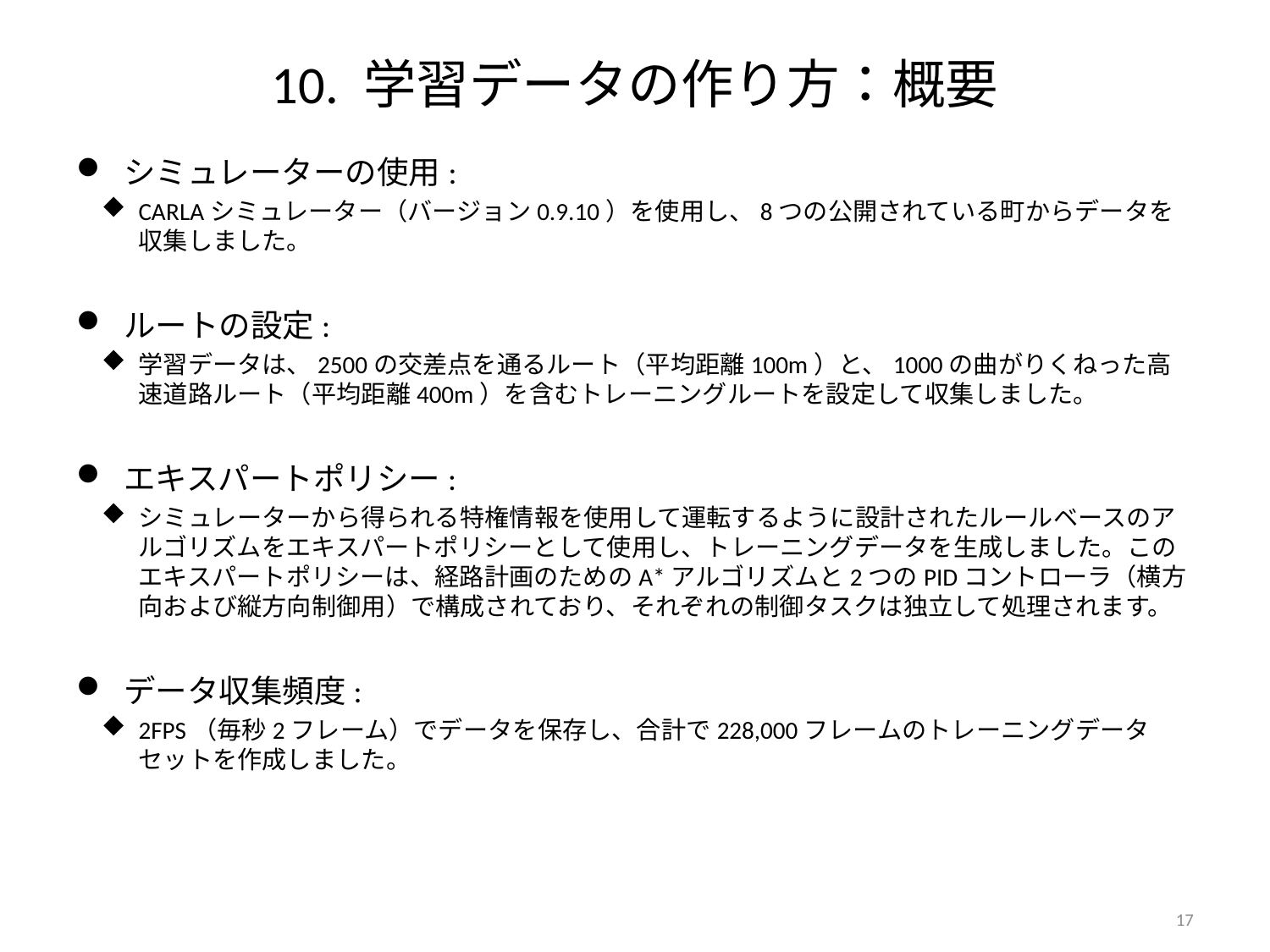

# 10. 学習データの作り方：概要
シミュレーターの使用:
CARLAシミュレーター（バージョン0.9.10）を使用し、8つの公開されている町からデータを収集しました​​。

ルートの設定:
学習データは、2500の交差点を通るルート（平均距離100m）と、1000の曲がりくねった高速道路ルート（平均距離400m）を含むトレーニングルートを設定して収集しました​​。

エキスパートポリシー:
シミュレーターから得られる特権情報を使用して運転するように設計されたルールベースのアルゴリズムをエキスパートポリシーとして使用し、トレーニングデータを生成しました。このエキスパートポリシーは、経路計画のためのA*アルゴリズムと2つのPIDコントローラ（横方向および縦方向制御用）で構成されており、それぞれの制御タスクは独立して処理されます​​。

データ収集頻度:
2FPS（毎秒2フレーム）でデータを保存し、合計で228,000フレームのトレーニングデータセットを作成しました​​。
17